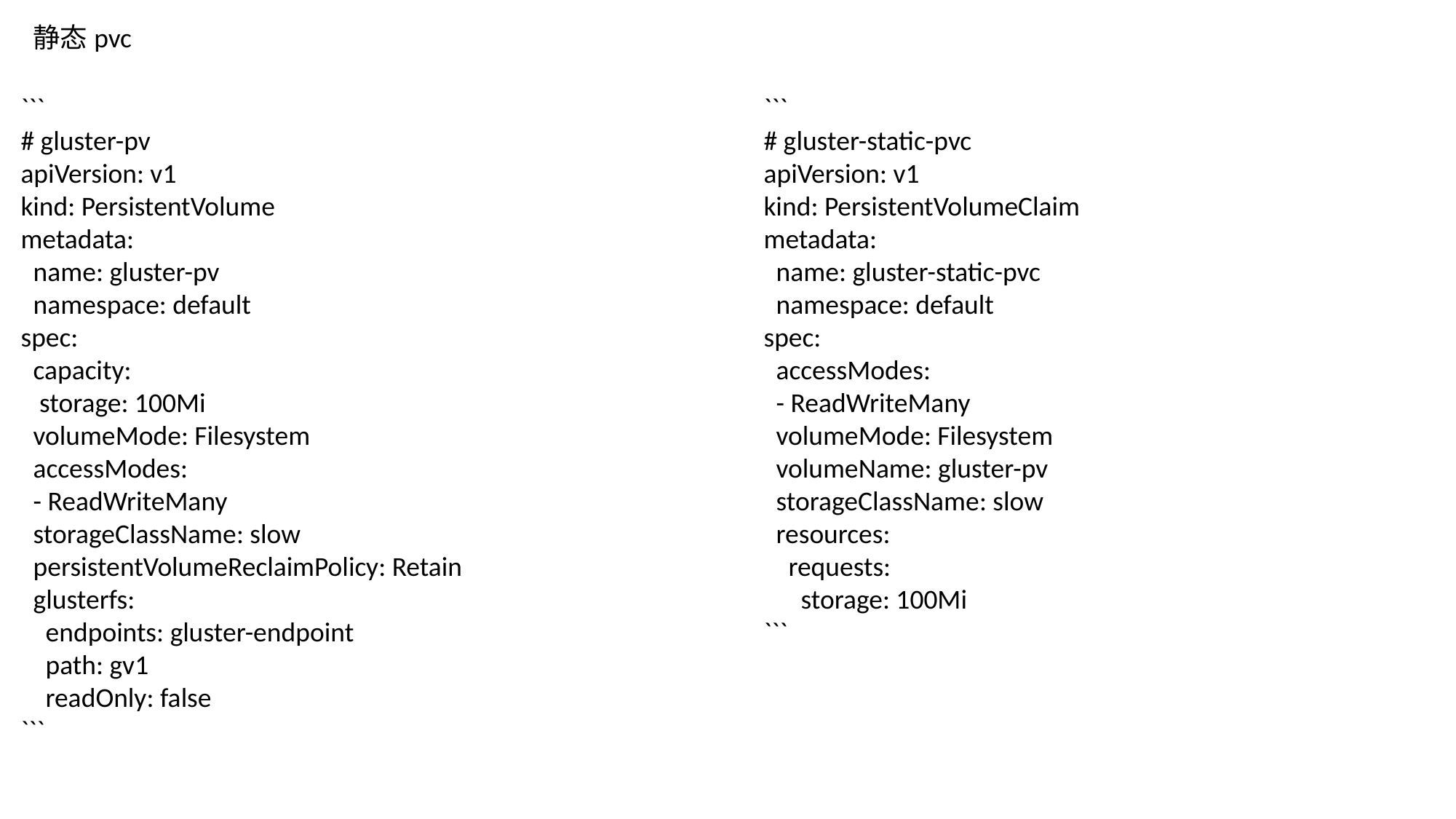

静态pvc
```
# gluster-pv
apiVersion: v1
kind: PersistentVolume
metadata:
  name: gluster-pv
  namespace: default
spec:
  capacity:
   storage: 100Mi
  volumeMode: Filesystem
  accessModes:
  - ReadWriteMany
  storageClassName: slow
  persistentVolumeReclaimPolicy: Retain
  glusterfs:
    endpoints: gluster-endpoint
    path: gv1
    readOnly: false
```
```
# gluster-static-pvc
apiVersion: v1
kind: PersistentVolumeClaim
metadata:
  name: gluster-static-pvc
  namespace: default
spec:
  accessModes:
  - ReadWriteMany
  volumeMode: Filesystem
  volumeName: gluster-pv
  storageClassName: slow
  resources:
    requests:
      storage: 100Mi
```